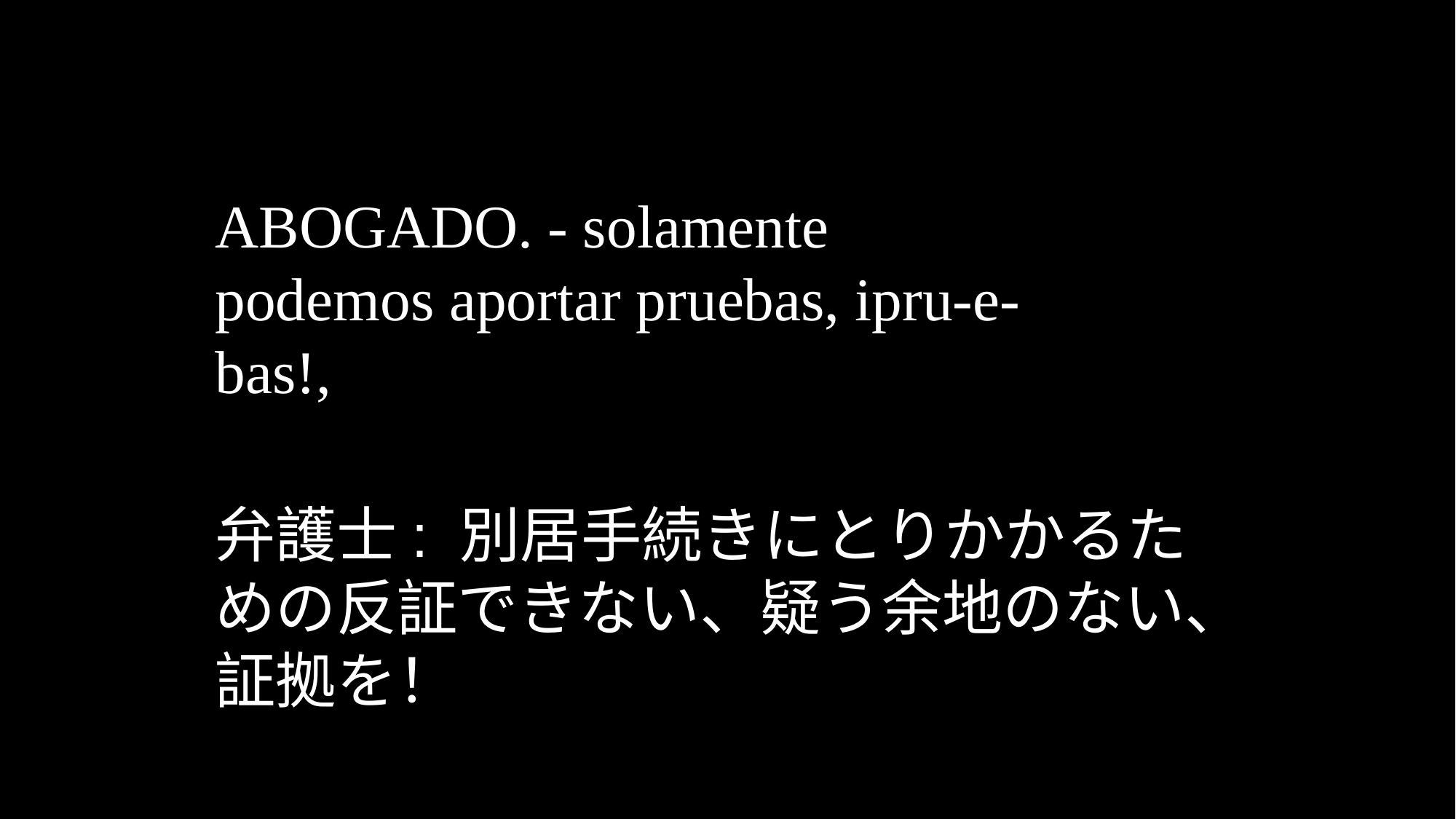

ABOGADO. - solamente podemos aportar pruebas, ipru-e-bas!,

弁護士: 別居手続きにとりかかるための反証できない、疑う余地のない、証拠を！